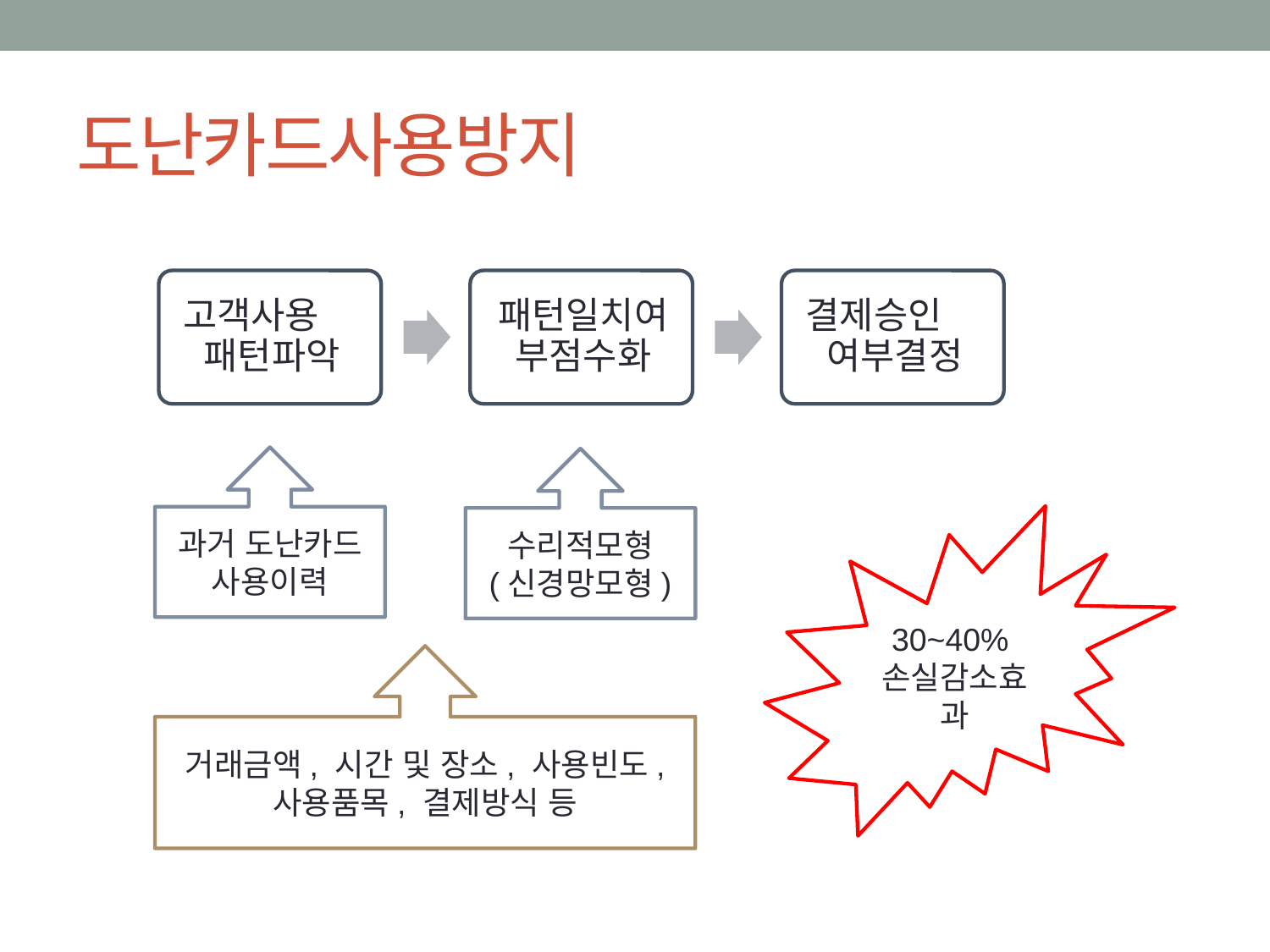

# 도난카드사용방지
고객사용     패턴파악

패턴일치여부점수화

결제승인     여부결정
과거 도난카드
사용이력
수리적모형
(신경망모형)
30~40%
손실감소효과
거래금액, 시간 및 장소, 사용빈도, 사용품목, 결제방식 등